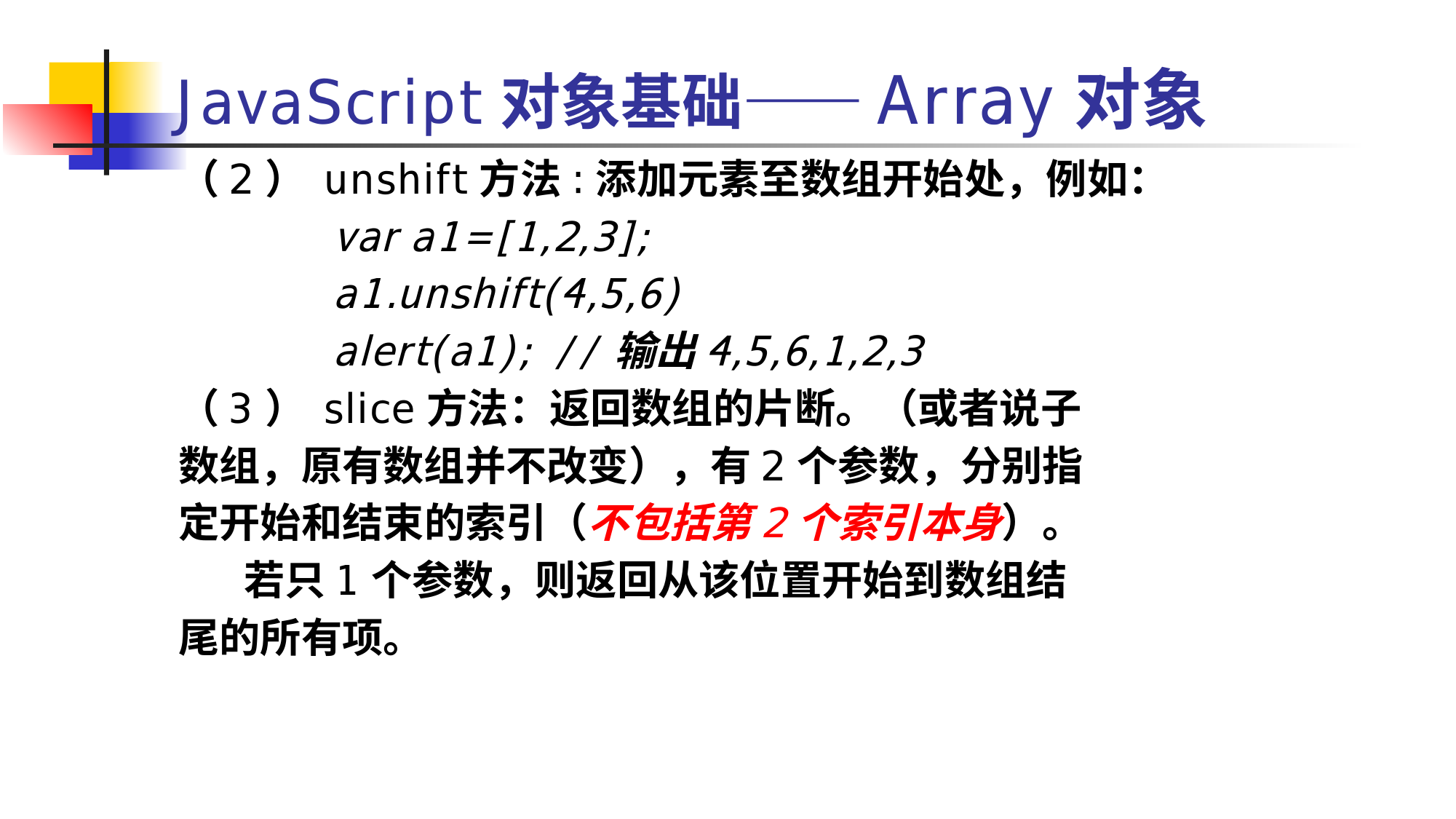

JavaScript对象基础——Array对象
（2） unshift方法:添加元素至数组开始处，例如：
             var a1=[1,2,3];
             a1.unshift(4,5,6)
             alert(a1);  //输出4,5,6,1,2,3
（3） slice方法：返回数组的片断。（或者说子
数组，原有数组并不改变），有2个参数，分别指
定开始和结束的索引（不包括第2个索引本身）。
      若只1个参数，则返回从该位置开始到数组结
尾的所有项。